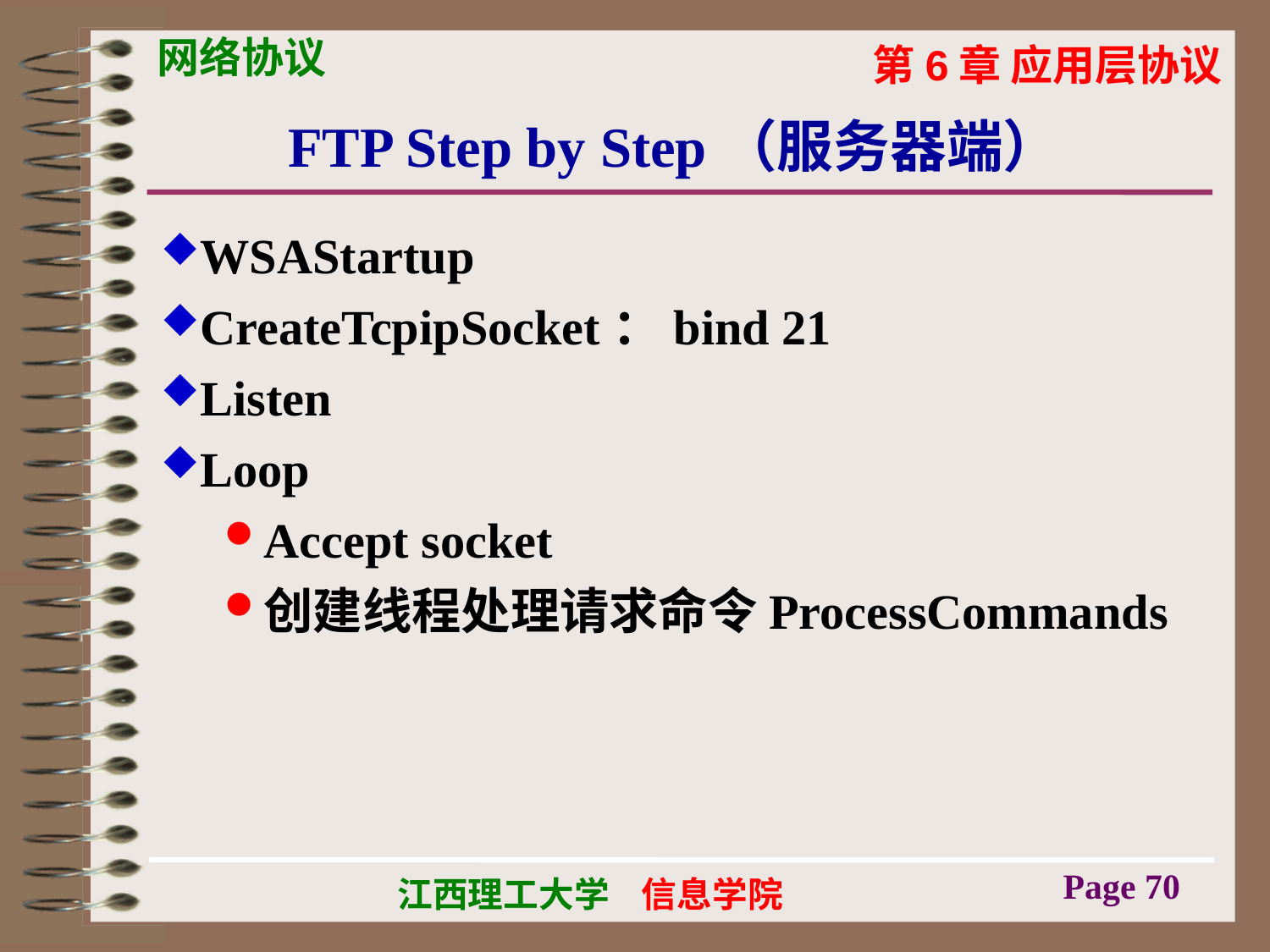

# FTP Step by Step（服务器端）
WSAStartup
CreateTcpipSocket：bind 21
Listen
Loop
Accept socket
创建线程处理请求命令ProcessCommands
Page 70